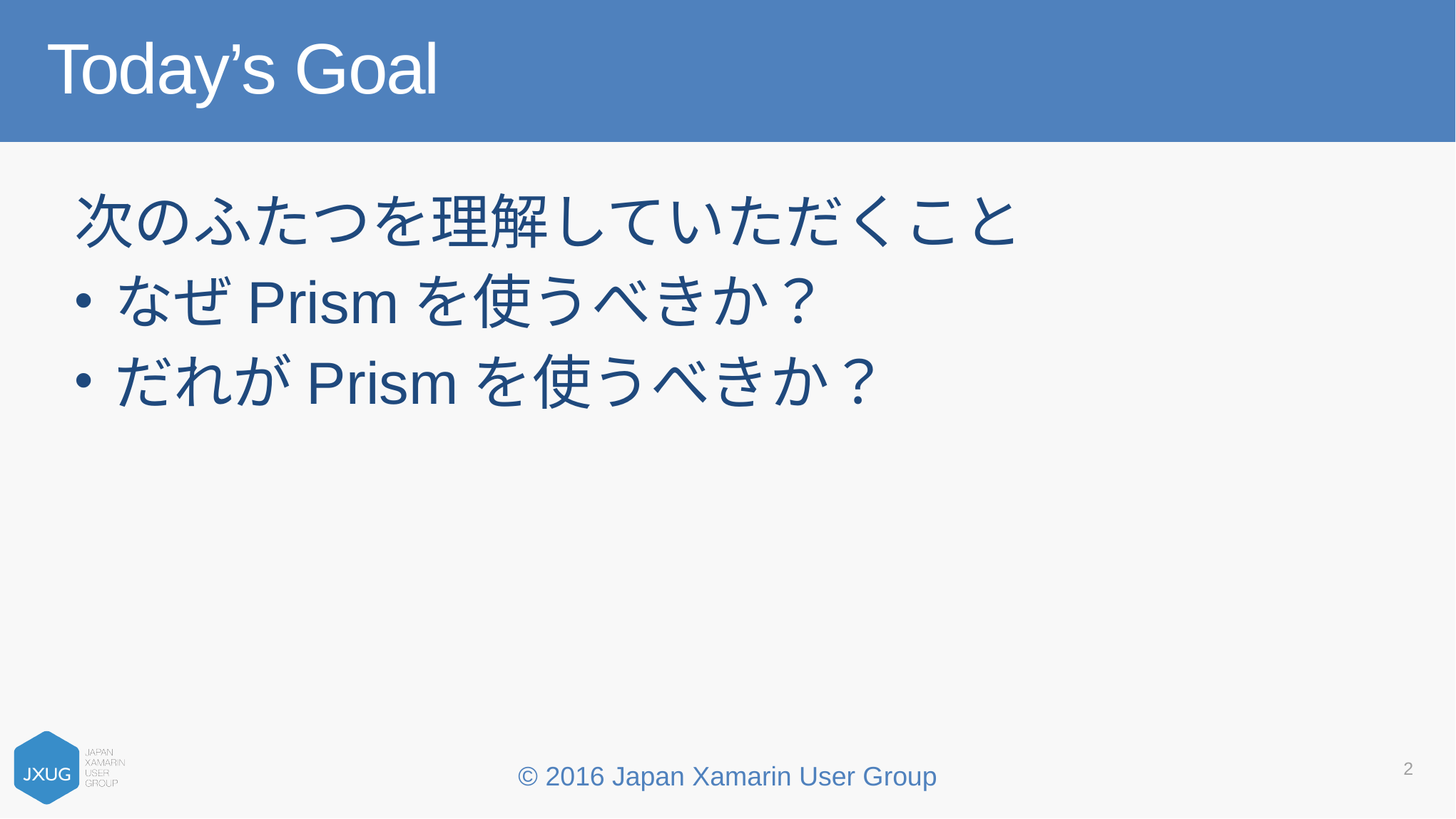

# Today’s Goal
次のふたつを理解していただくこと
なぜPrismを使うべきか？
だれがPrismを使うべきか？

2